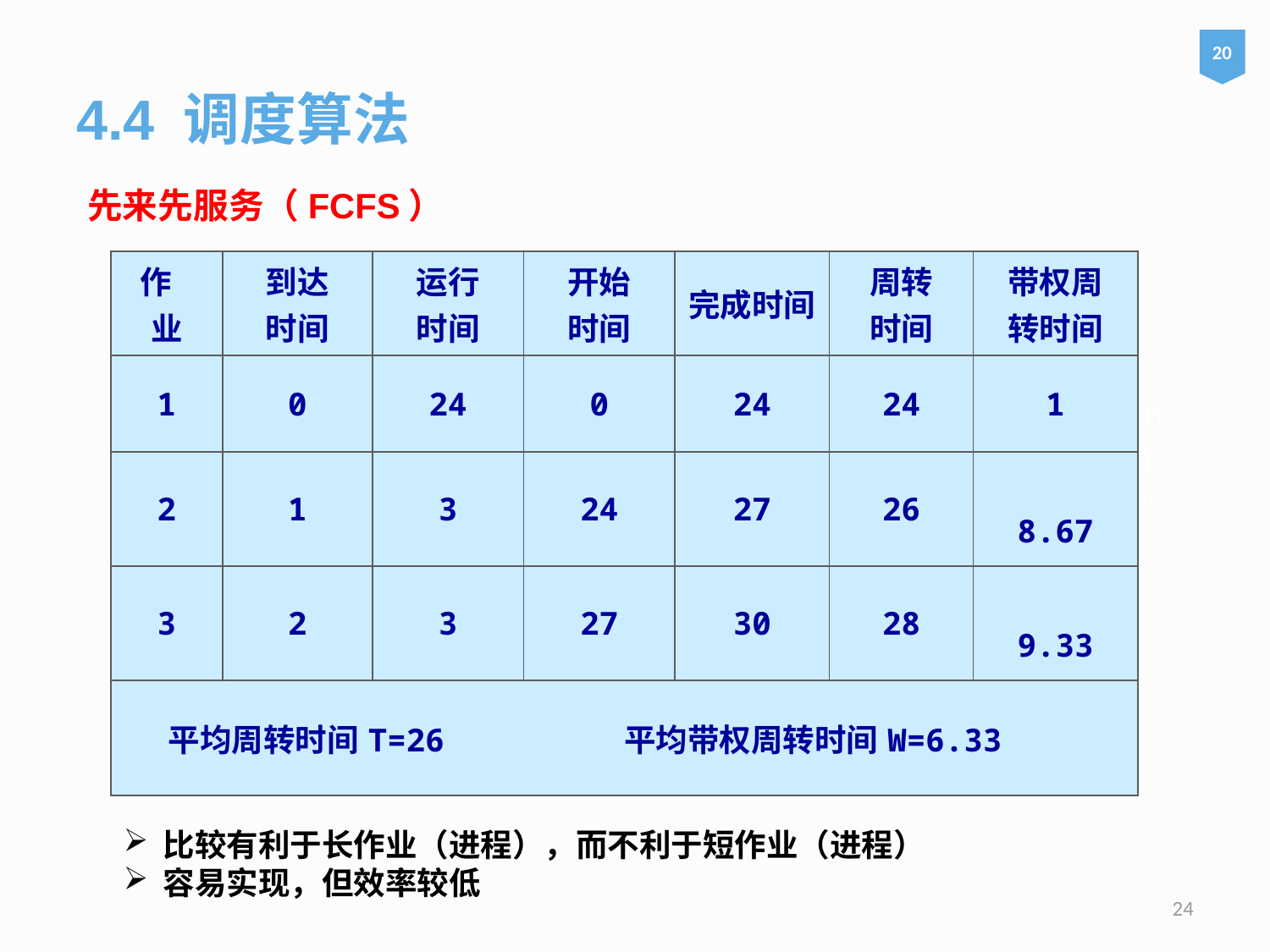

20
4.4 调度算法
先来先服务（FCFS）
| 作 业 | 到达 时间 | 运行 时间 | 开始 时间 | 完成时间 | 周转 时间 | 带权周 转时间 |
| --- | --- | --- | --- | --- | --- | --- |
| 1 | 0 | 24 | 0 | 24 | 24 | 1 |
| 2 | 1 | 3 | 24 | 27 | 26 | 8.67 |
| 3 | 2 | 3 | 27 | 30 | 28 | 9.33 |
| 平均周转时间T=26 平均带权周转时间W=6.33 |  |  |  |  |  |  |
# We are currently not planning on conquering the world. – Sergey Brin
比较有利于长作业（进程），而不利于短作业（进程）
容易实现，但效率较低
24